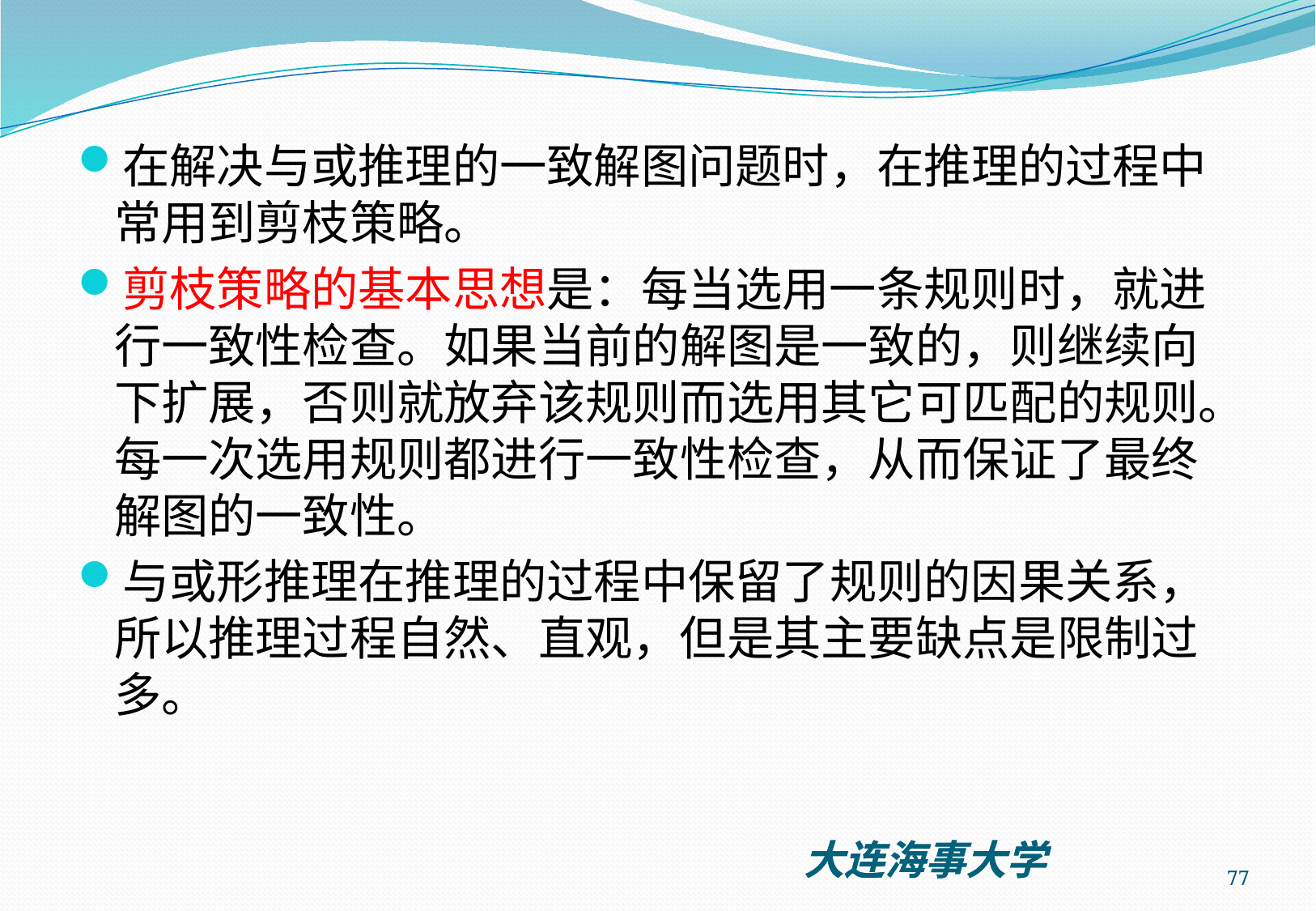

在解决与或推理的一致解图问题时，在推理的过程中常用到剪枝策略。
剪枝策略的基本思想是：每当选用一条规则时，就进行一致性检查。如果当前的解图是一致的，则继续向下扩展，否则就放弃该规则而选用其它可匹配的规则。每一次选用规则都进行一致性检查，从而保证了最终解图的一致性。
与或形推理在推理的过程中保留了规则的因果关系，所以推理过程自然、直观，但是其主要缺点是限制过多。

77